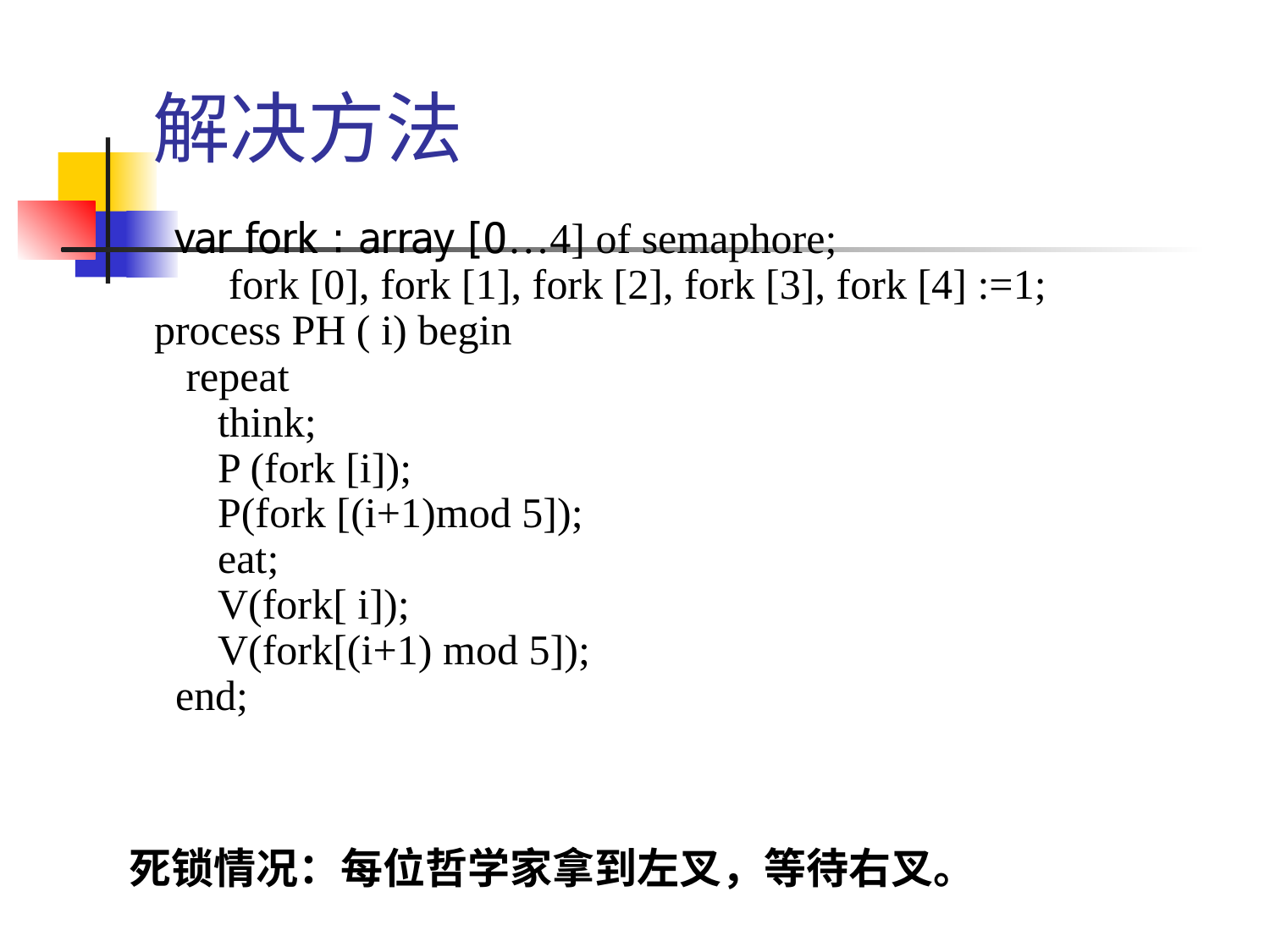

解决方法
    var fork : array [0…4] of semaphore;
          fork [0], fork [1], fork [2], fork [3], fork [4] :=1;
   process PH ( i) begin
      repeat
         think;
         P (fork [i]);
         P(fork [(i+1)mod 5]);
         eat;
         V(fork[ i]);
         V(fork[(i+1) mod 5]);
     end;

死锁情况：每位哲学家拿到左叉，等待右叉。